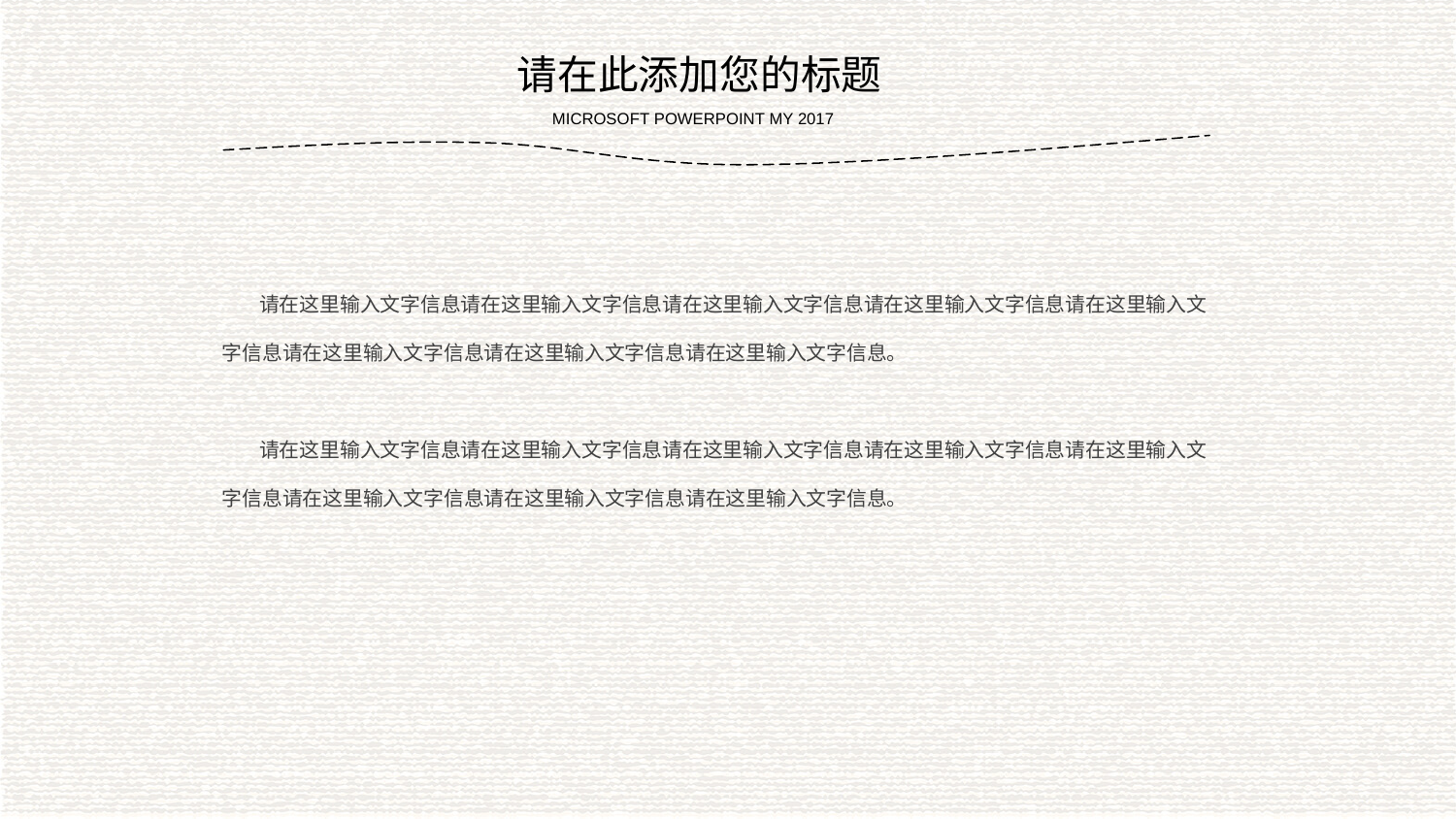

请在此添加您的标题
MICROSOFT POWERPOINT MY 2017

       请在这里输入文字信息请在这里输入文字信息请在这里输入文字信息请在这里输入文字信息请在这里输入文字信息请在这里输入文字信息请在这里输入文字信息请在这里输入文字信息。

       请在这里输入文字信息请在这里输入文字信息请在这里输入文字信息请在这里输入文字信息请在这里输入文字信息请在这里输入文字信息请在这里输入文字信息请在这里输入文字信息。